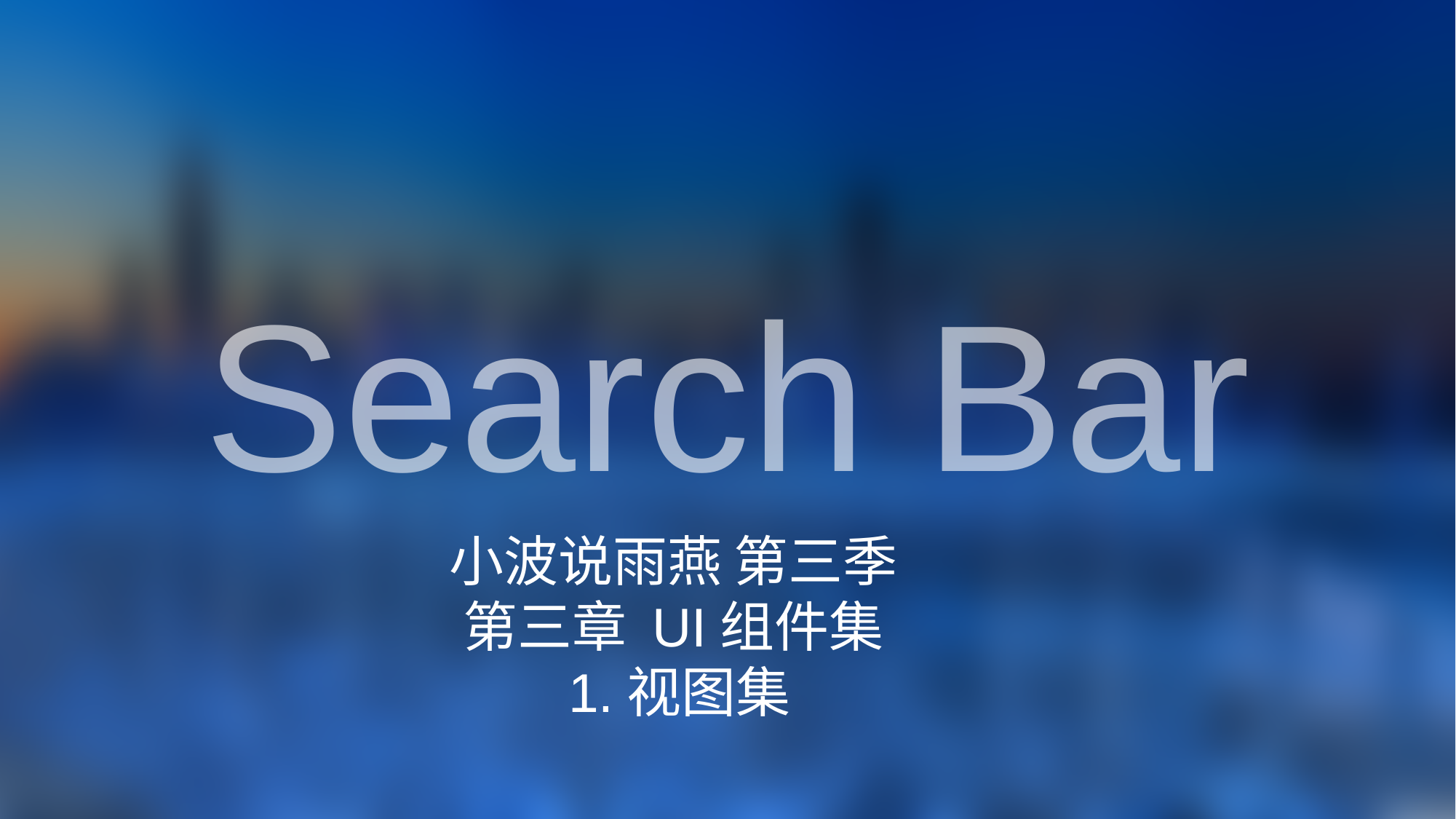

Search Bar
小波说雨燕 第三季
第三章 UI组件集
1.视图集